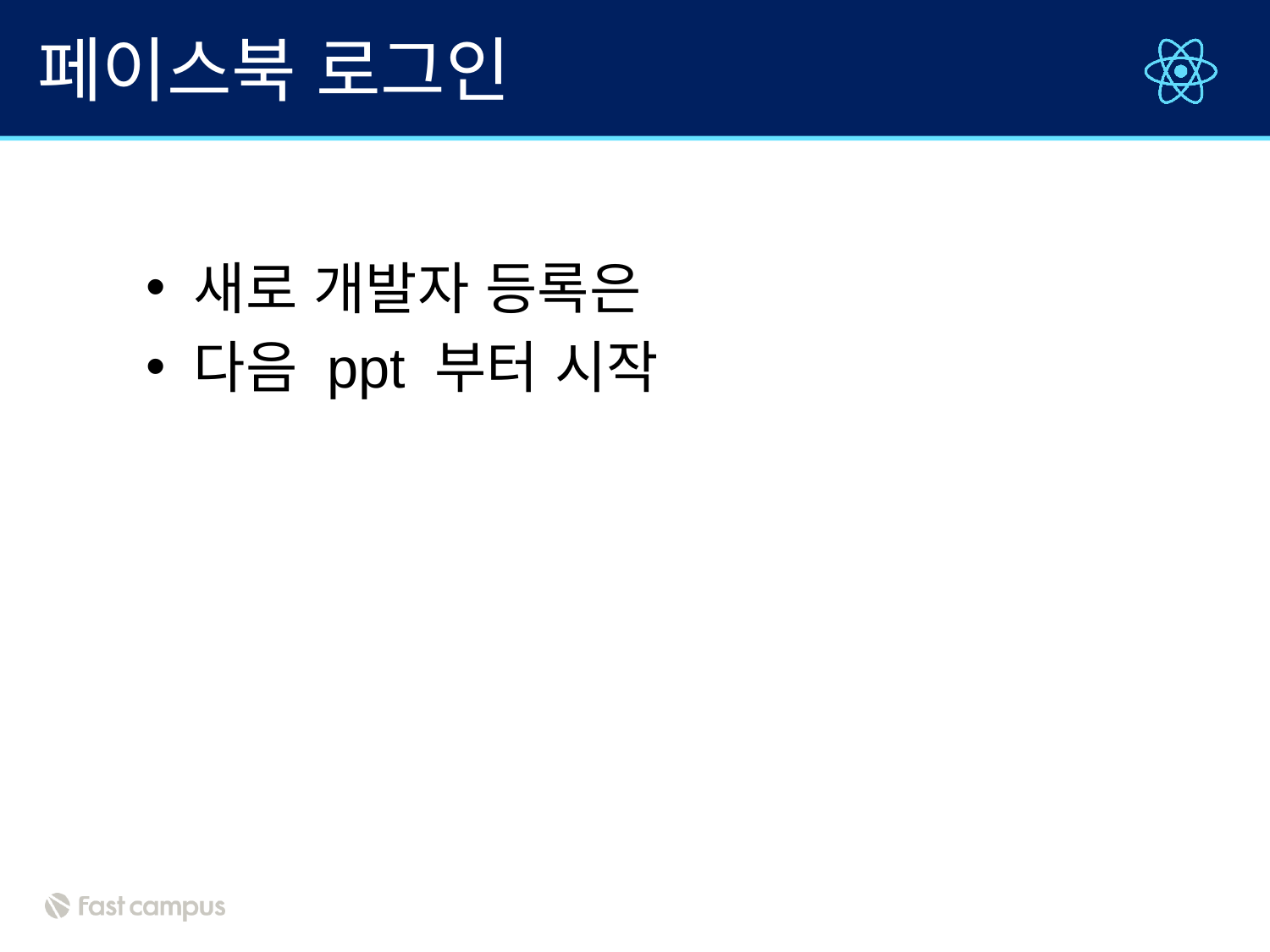

# 페이스북 로그인
새로 개발자 등록은
다음 ppt 부터 시작